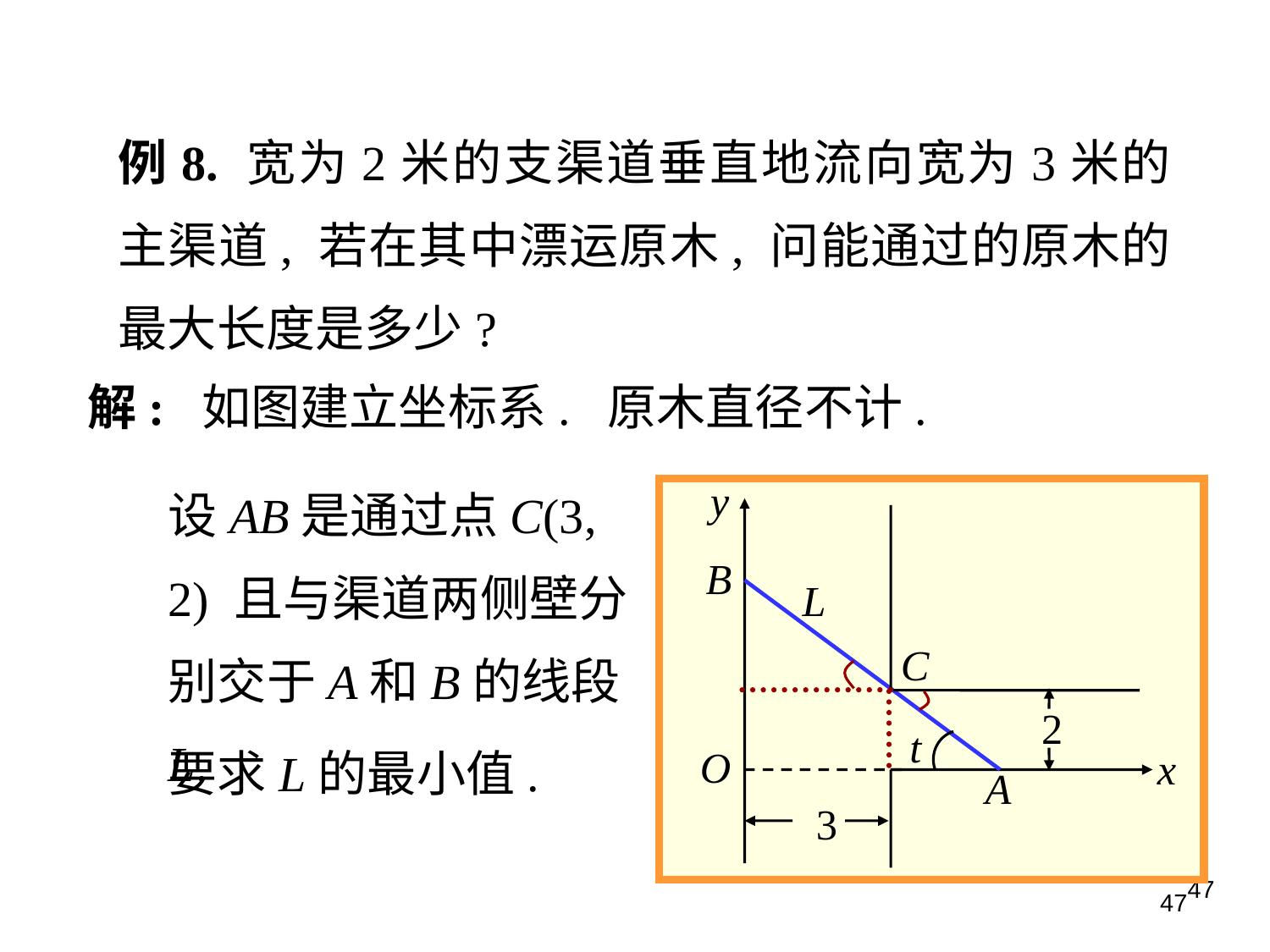

例8. 宽为2米的支渠道垂直地流向宽为3米的主渠道, 若在其中漂运原木, 问能通过的原木的最大长度是多少?
解:  如图建立坐标系.  原木直径不计.
设AB是通过点C(3, 2) 且与渠道两侧壁分别交于A和B的线段L.
y

B
L

C

2
t
O

x

A

3

要求L的最小值.
47
47